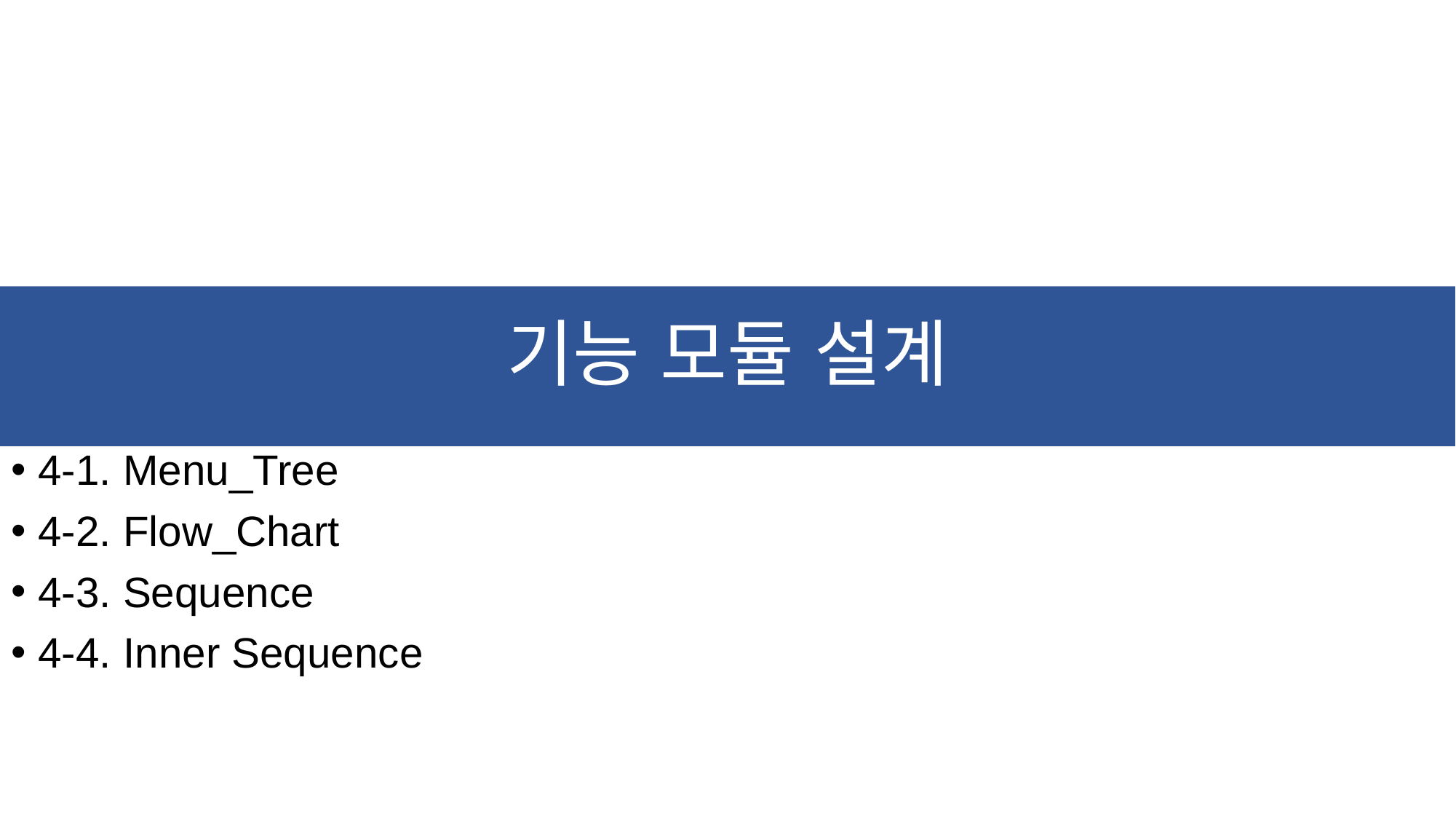

기능 모듈 설계
4-1. Menu_Tree
4-2. Flow_Chart
4-3. Sequence
4-4. Inner Sequence